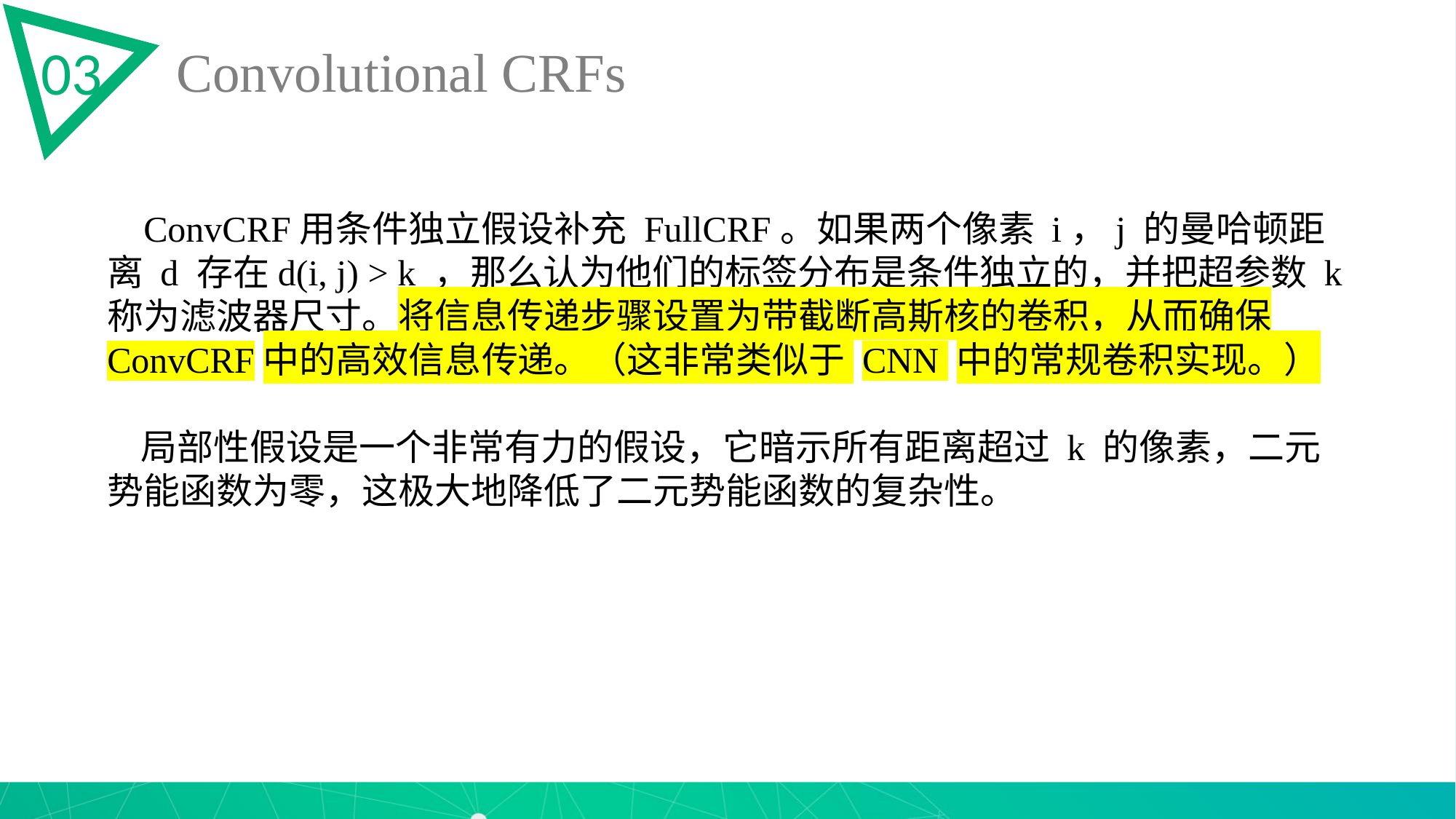

03
Convolutional CRFs

    ConvCRF用条件独立假设补充 FullCRF。如果两个像素 i，j 的曼哈顿距离 d 存在d(i, j) > k ，那么认为他们的标签分布是条件独立的，并把超参数 k 称为滤波器尺寸。将信息传递步骤设置为带截断高斯核的卷积，从而确保ConvCRF中的高效信息传递。（这非常类似于 CNN 中的常规卷积实现。）

   局部性假设是一个非常有力的假设，它暗示所有距离超过 k 的像素，二元势能函数为零，这极大地降低了二元势能函数的复杂性。